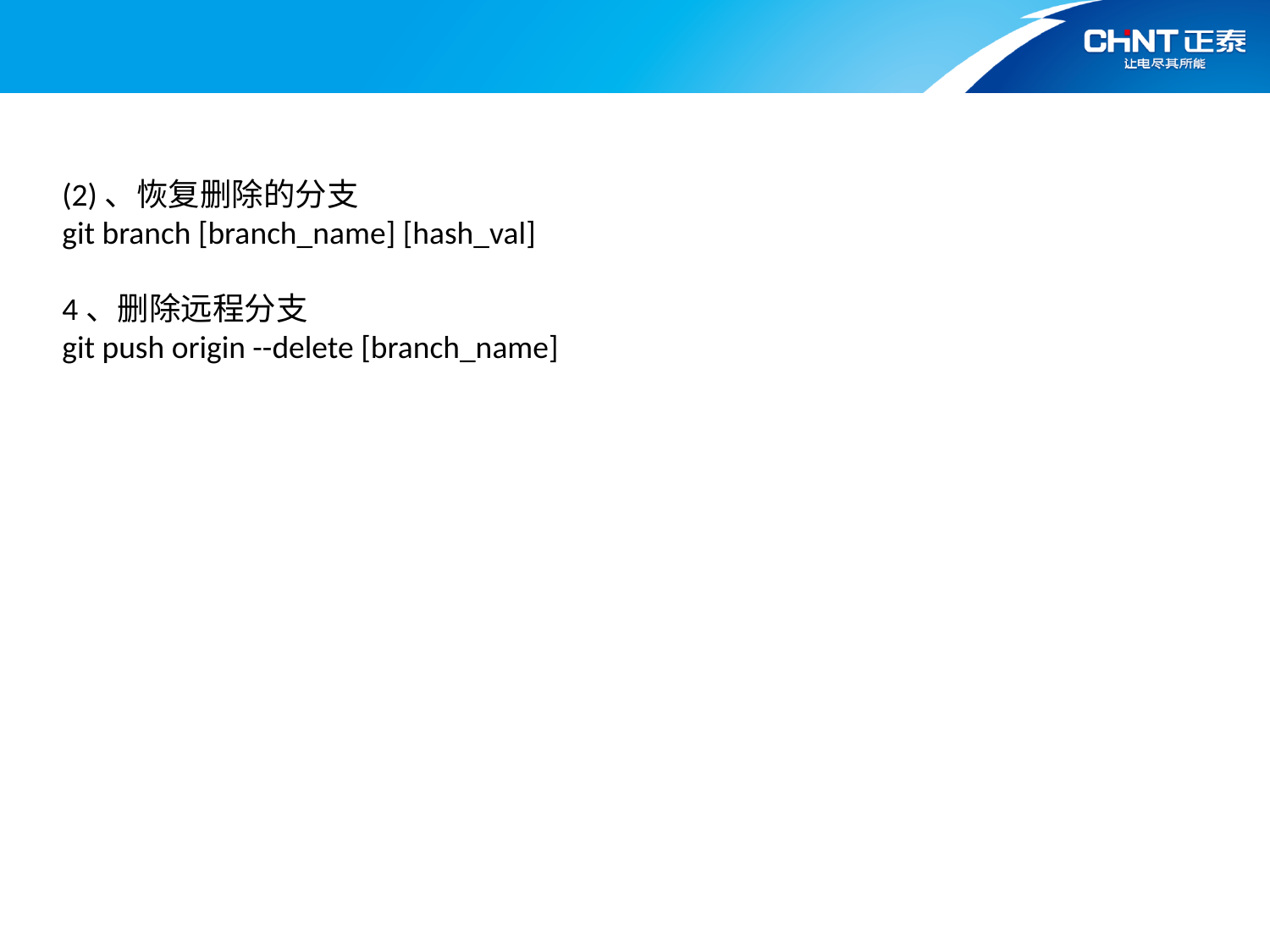

敏捷开发流程Overview
(2)、恢复删除的分支
git branch [branch_name] [hash_val]

4、删除远程分支
git push origin --delete [branch_name]